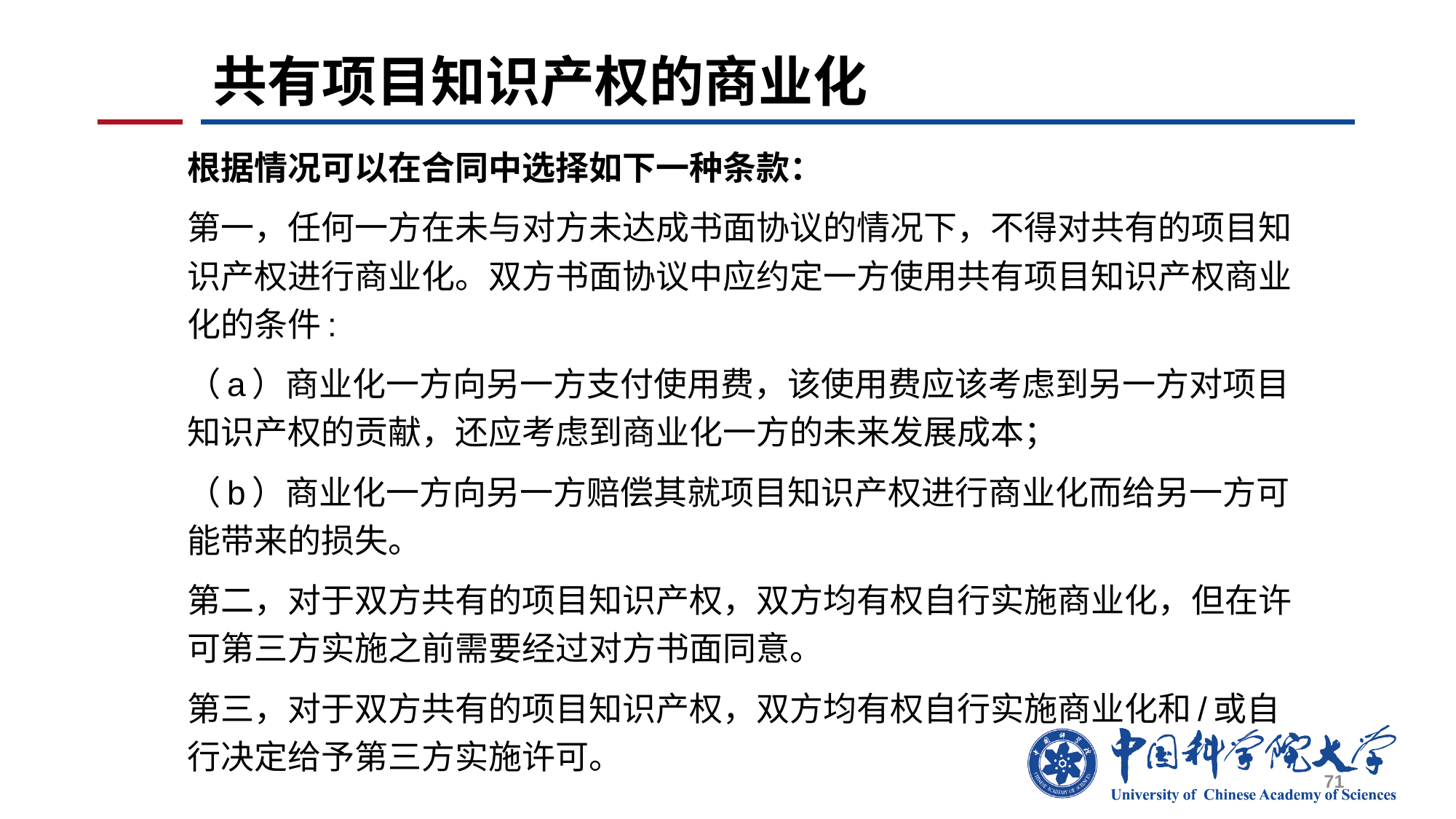

71
# 共有项目知识产权的商业化
根据情况可以在合同中选择如下一种条款：
第一，任何一方在未与对方未达成书面协议的情况下，不得对共有的项目知识产权进行商业化。双方书面协议中应约定一方使用共有项目知识产权商业化的条件:
（a）商业化一方向另一方支付使用费，该使用费应该考虑到另一方对项目知识产权的贡献，还应考虑到商业化一方的未来发展成本；
（b）商业化一方向另一方赔偿其就项目知识产权进行商业化而给另一方可能带来的损失。
第二，对于双方共有的项目知识产权，双方均有权自行实施商业化，但在许可第三方实施之前需要经过对方书面同意。
第三，对于双方共有的项目知识产权，双方均有权自行实施商业化和/或自行决定给予第三方实施许可。